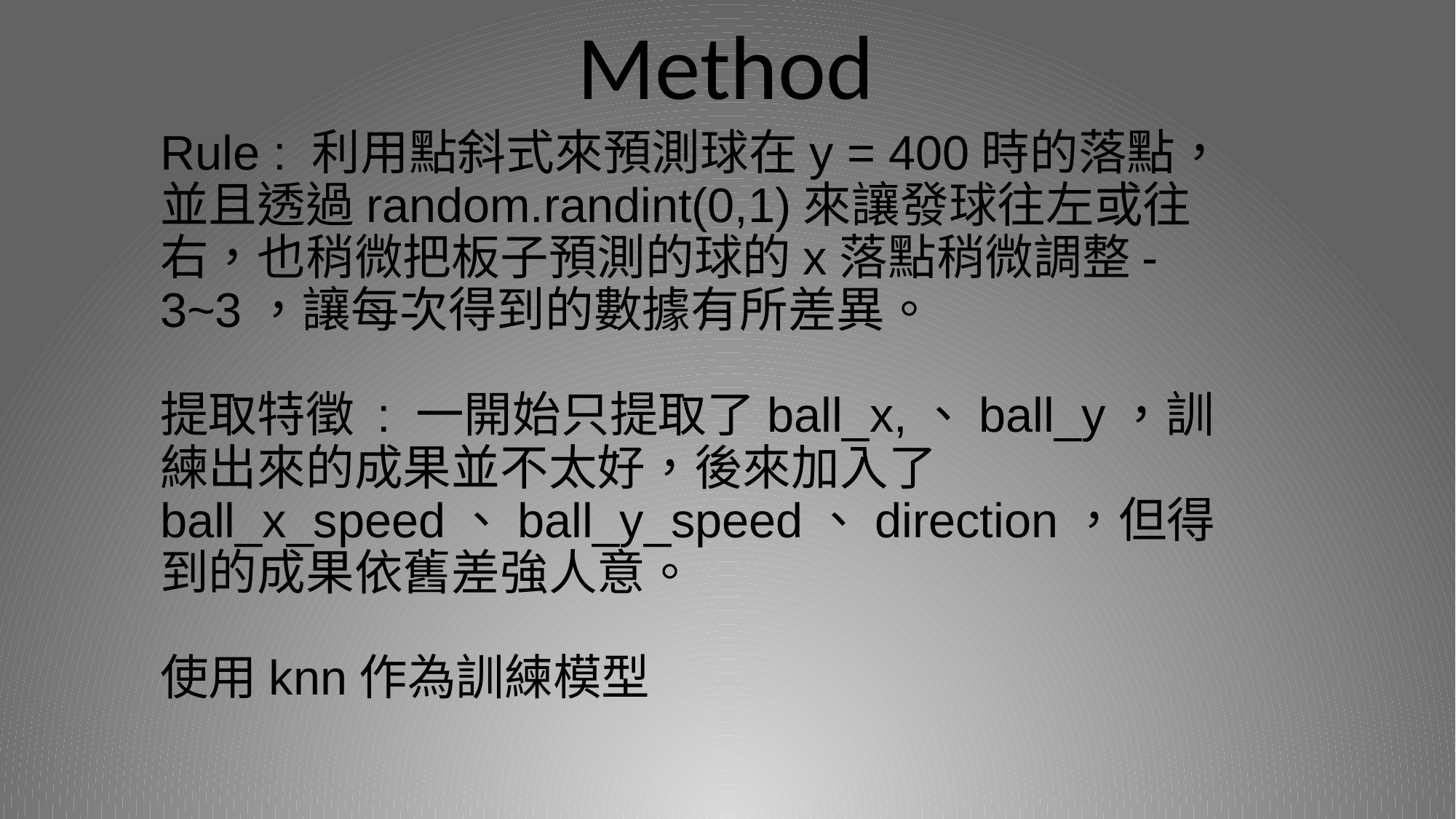

# Method
Rule : 利用點斜式來預測球在y = 400時的落點，並且透過random.randint(0,1)來讓發球往左或往右，也稍微把板子預測的球的x落點稍微調整-3~3，讓每次得到的數據有所差異。

提取特徵 : 一開始只提取了ball_x,、ball_y，訓練出來的成果並不太好，後來加入了ball_x_speed、ball_y_speed、direction，但得到的成果依舊差強人意。

使用knn作為訓練模型